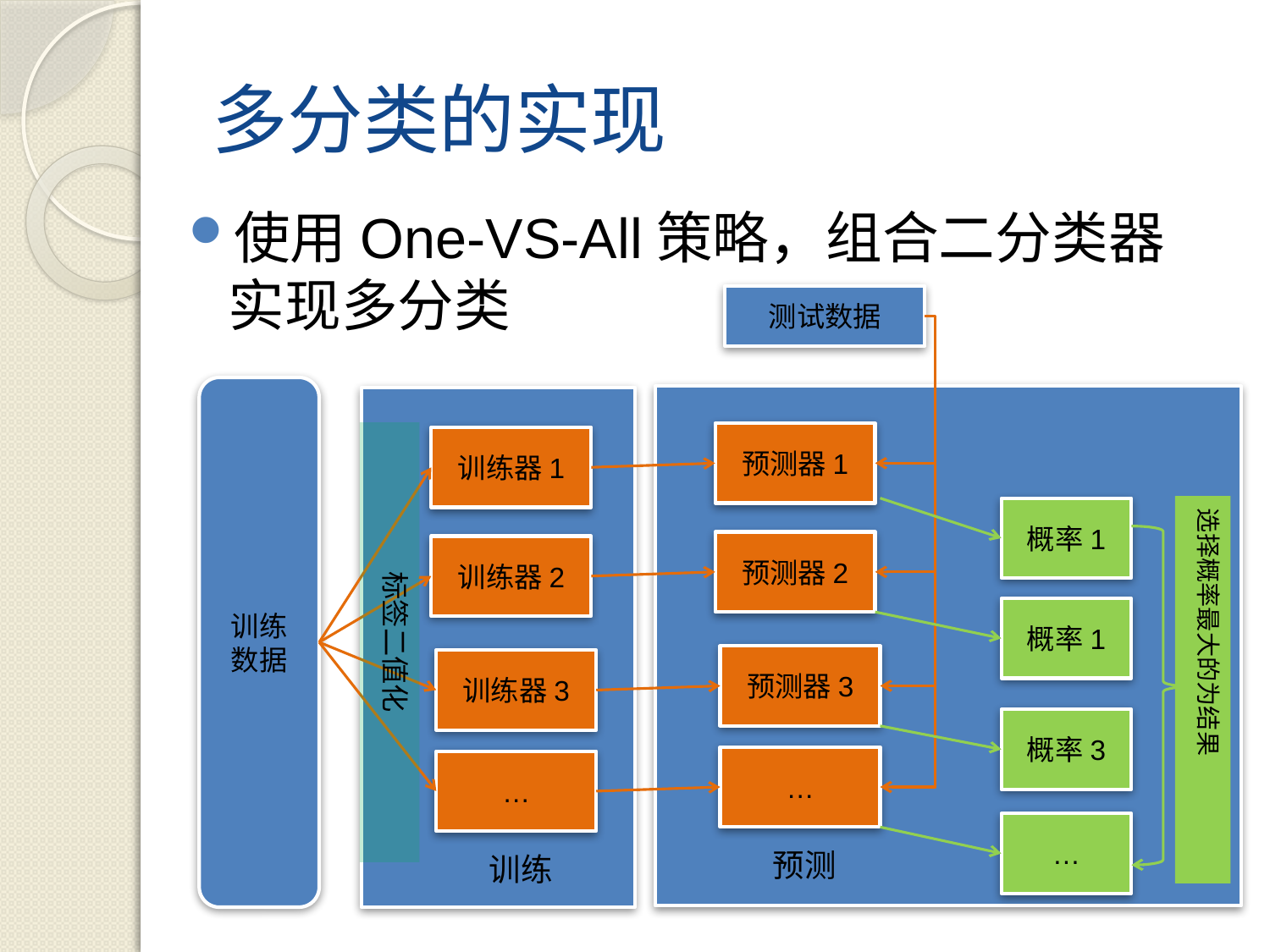

# 多分类的实现
使用One-VS-All策略，组合二分类器实现多分类

测试数据
训练数据

标签二值化
预测器1
训练器1
选择概率最大的为结果
概率1

预测器2
训练器2
概率1
预测器3
训练器3
概率3
…
…
…
预测
训练